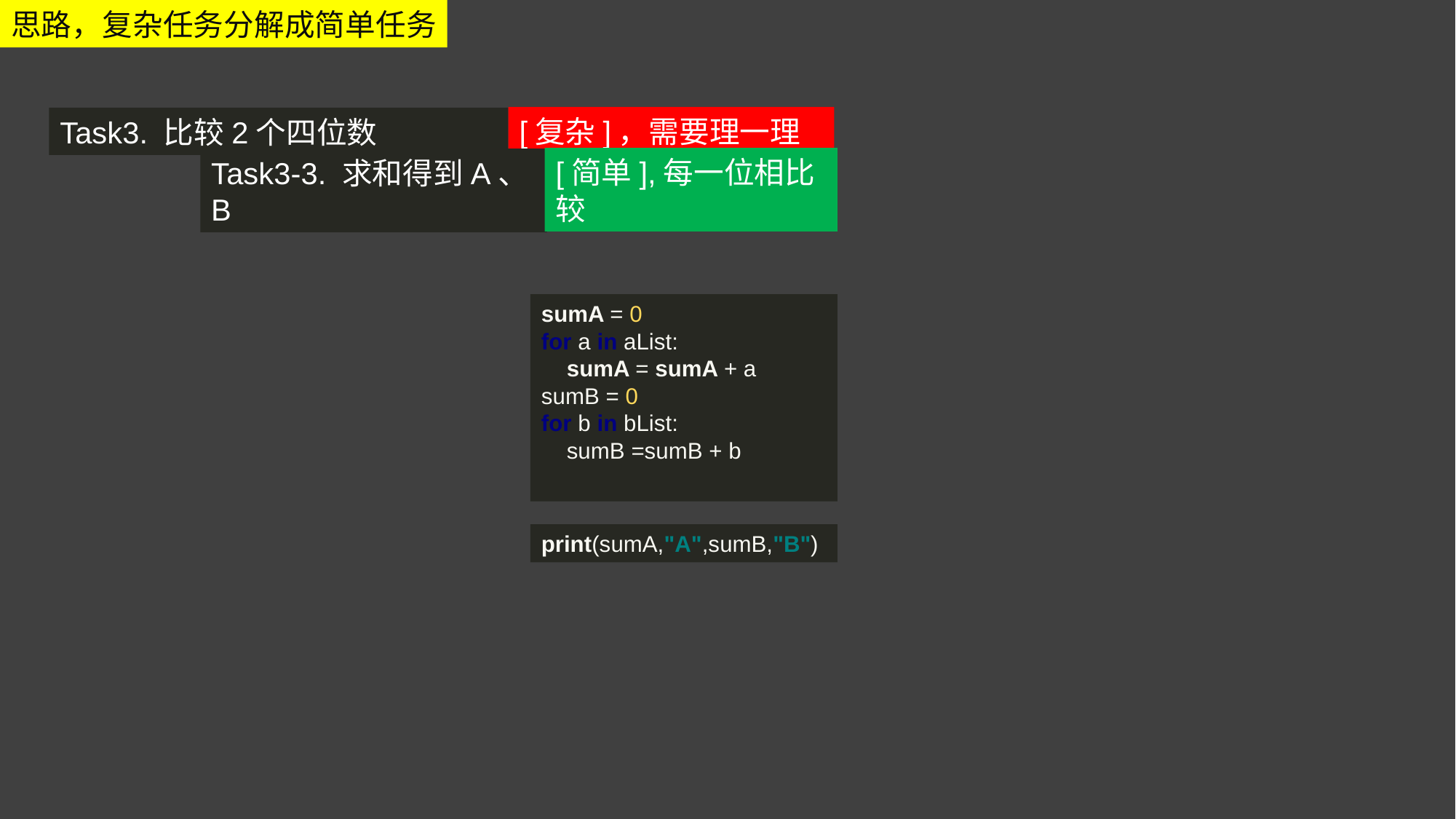

思路，复杂任务分解成简单任务
[复杂]，需要理一理
Task3. 比较2个四位数
[简单],每一位相比较
Task3-3. 求和得到A、B
sumA = 0
for a in aList:
    sumA = sumA + a
sumB = 0
for b in bList:
    sumB =sumB + b
print(sumA,"A",sumB,"B")